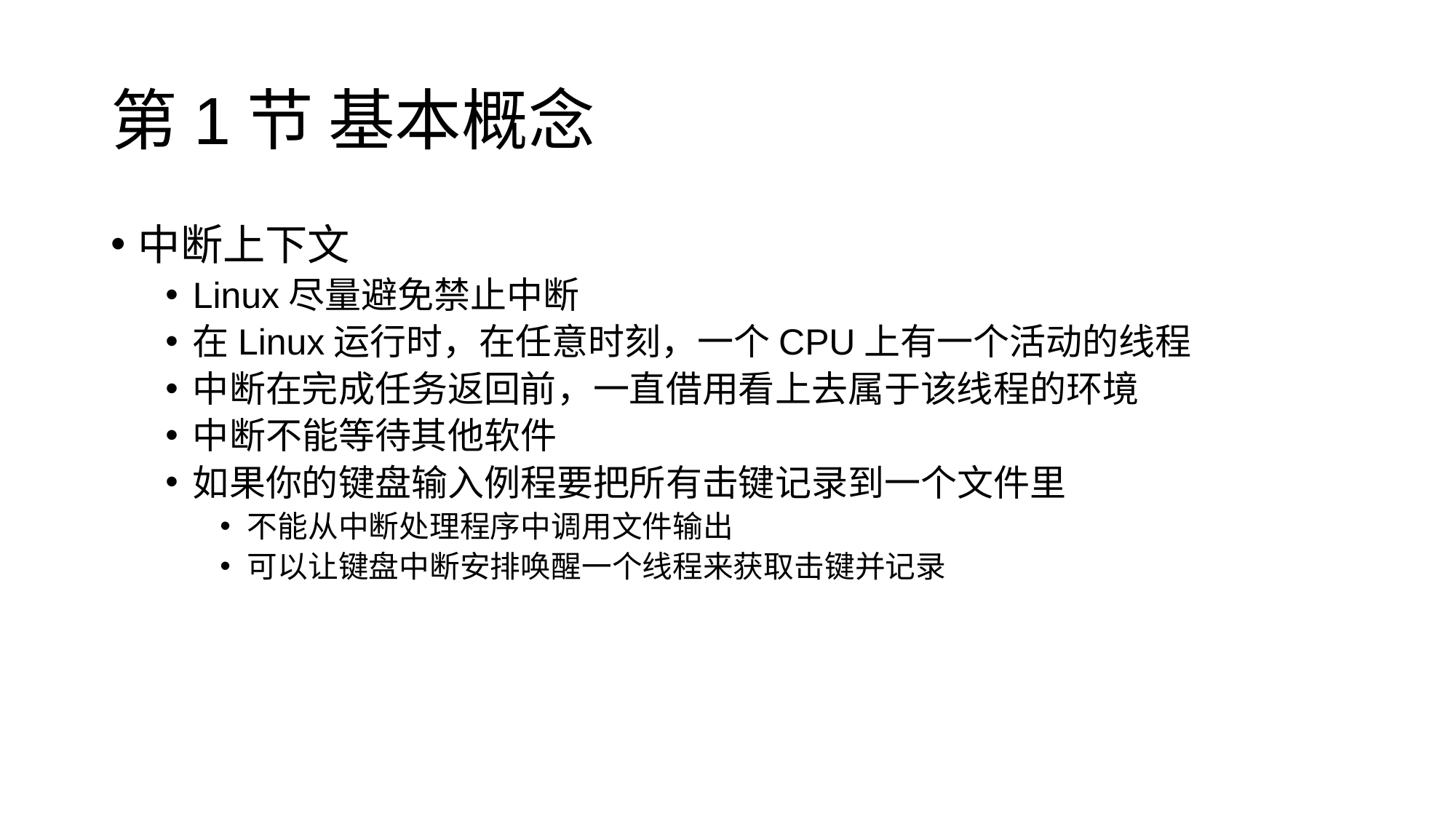

# 第1节 基本概念
中断上下文
Linux尽量避免禁止中断
在Linux运行时，在任意时刻，一个CPU上有一个活动的线程
中断在完成任务返回前，一直借用看上去属于该线程的环境
中断不能等待其他软件
如果你的键盘输入例程要把所有击键记录到一个文件里
不能从中断处理程序中调用文件输出
可以让键盘中断安排唤醒一个线程来获取击键并记录